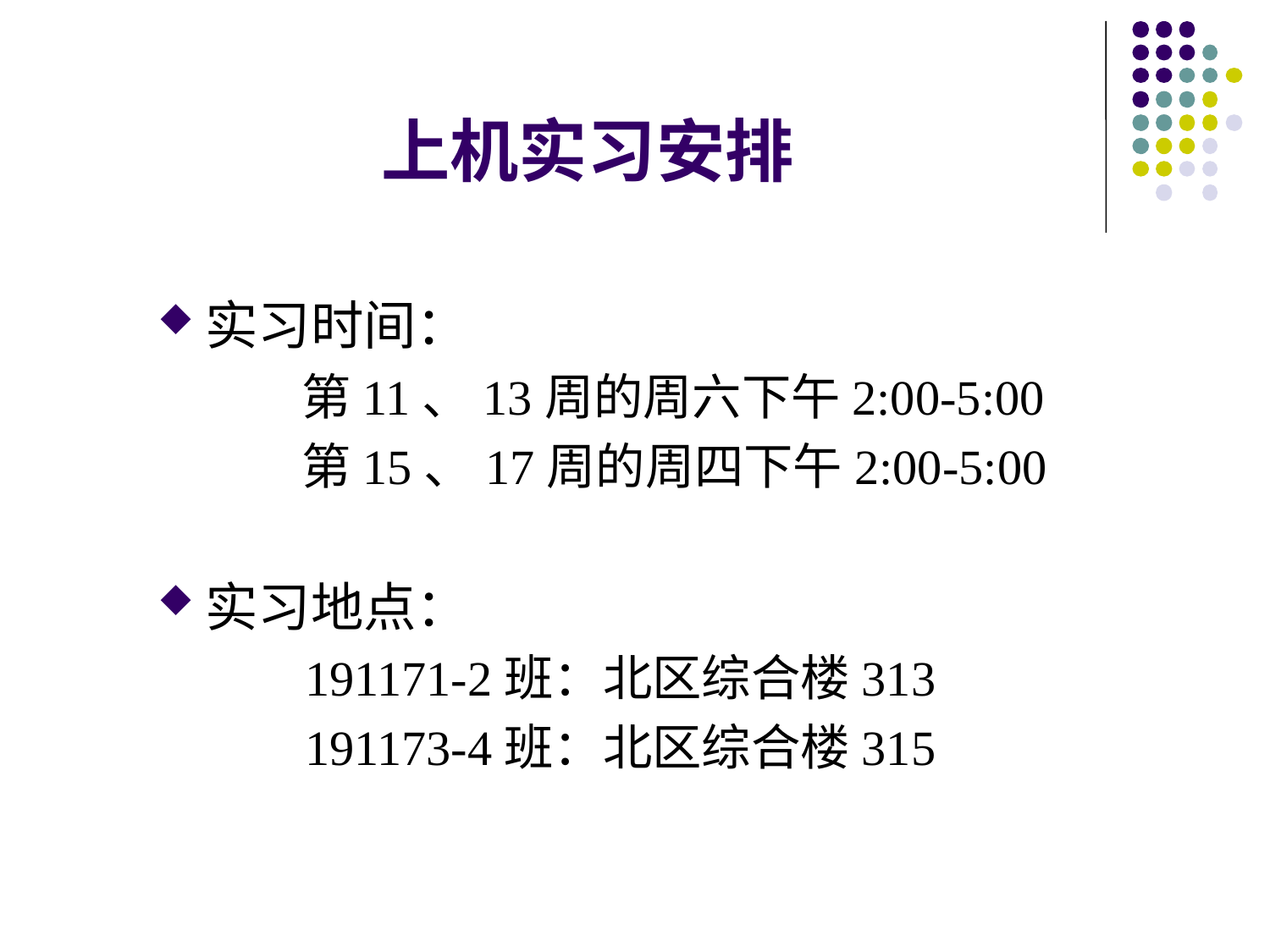

# 上机实习安排
实习时间：
            第11、13周的周六下午2:00-5:00
            第15、17周的周四下午2:00-5:00

实习地点：
            191171-2班：北区综合楼313
            191173-4班：北区综合楼315